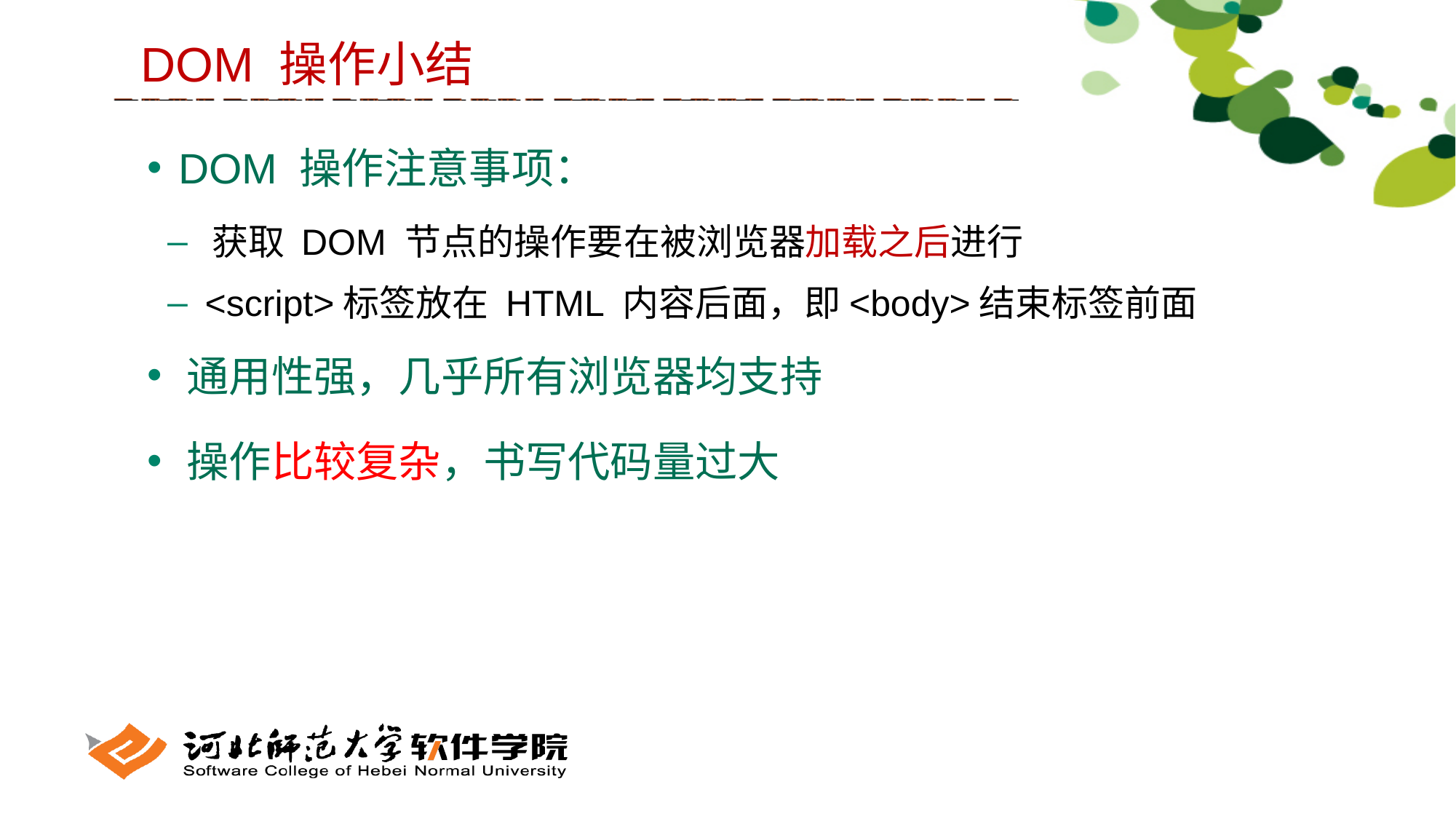

DOM 操作小结

 DOM 操作注意事项：
 获取 DOM 节点的操作要在被浏览器加载之后进行
 <script>标签放在 HTML 内容后面，即<body>结束标签前面
 通用性强，几乎所有浏览器均支持
 操作比较复杂，书写代码量过大